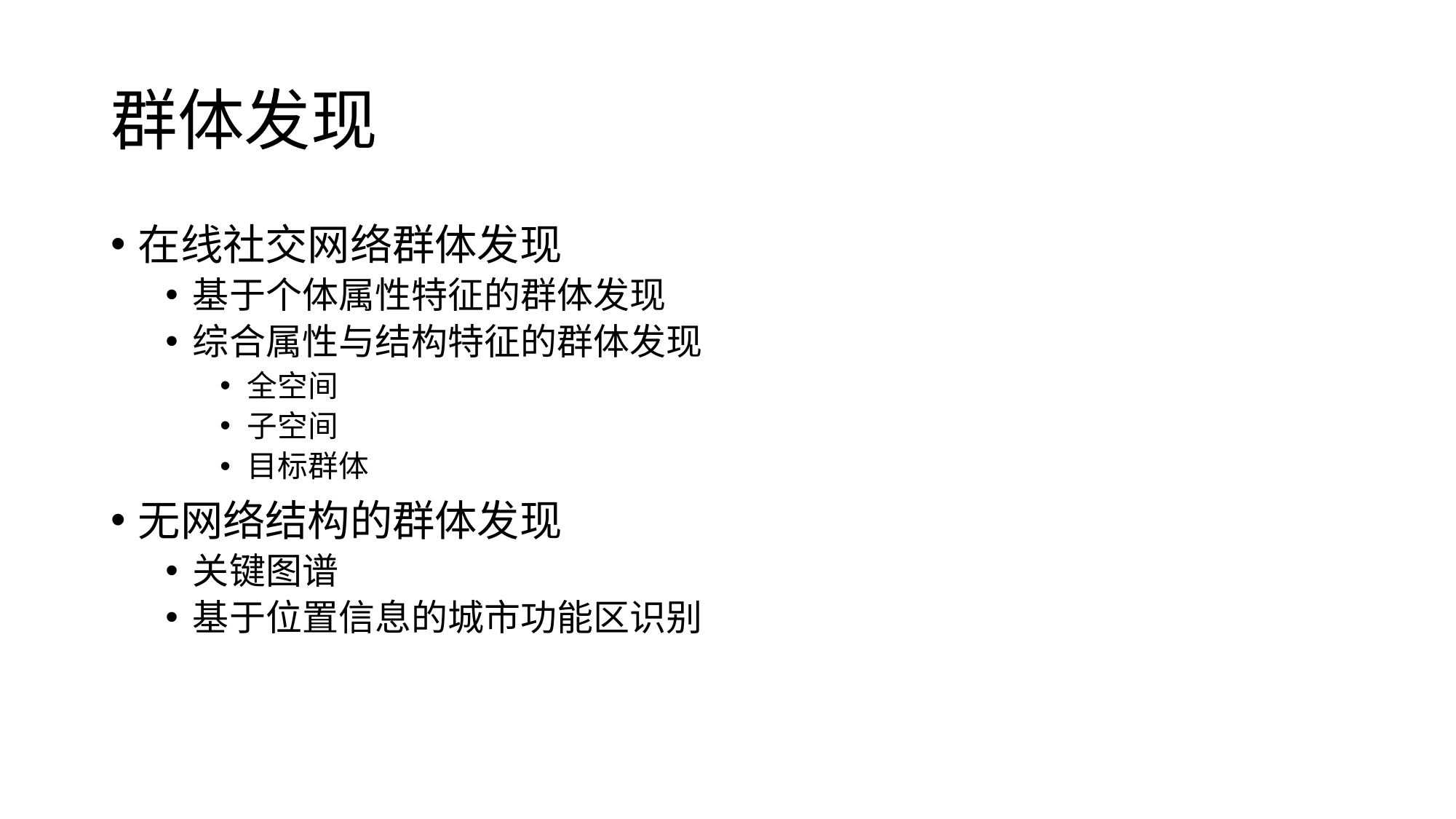

# 群体发现
在线社交网络群体发现
基于个体属性特征的群体发现
综合属性与结构特征的群体发现
全空间
子空间
目标群体
无网络结构的群体发现
关键图谱
基于位置信息的城市功能区识别